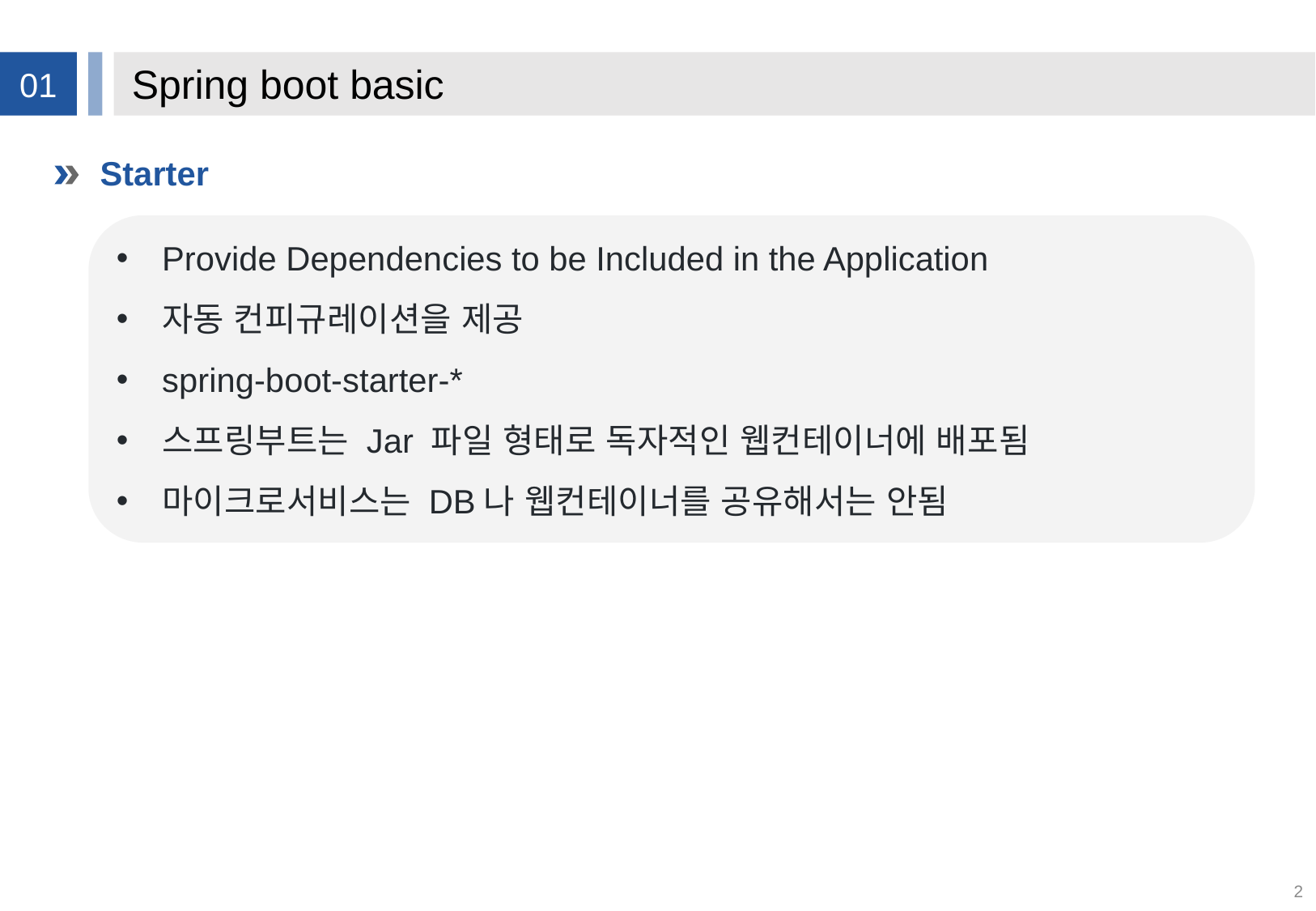

# Spring boot basic
01
Starter

Provide Dependencies to be Included in the Application
자동 컨피규레이션을 제공
spring-boot-starter-*
스프링부트는 Jar 파일 형태로 독자적인 웹컨테이너에 배포됨
마이크로서비스는 DB나 웹컨테이너를 공유해서는 안됨
2